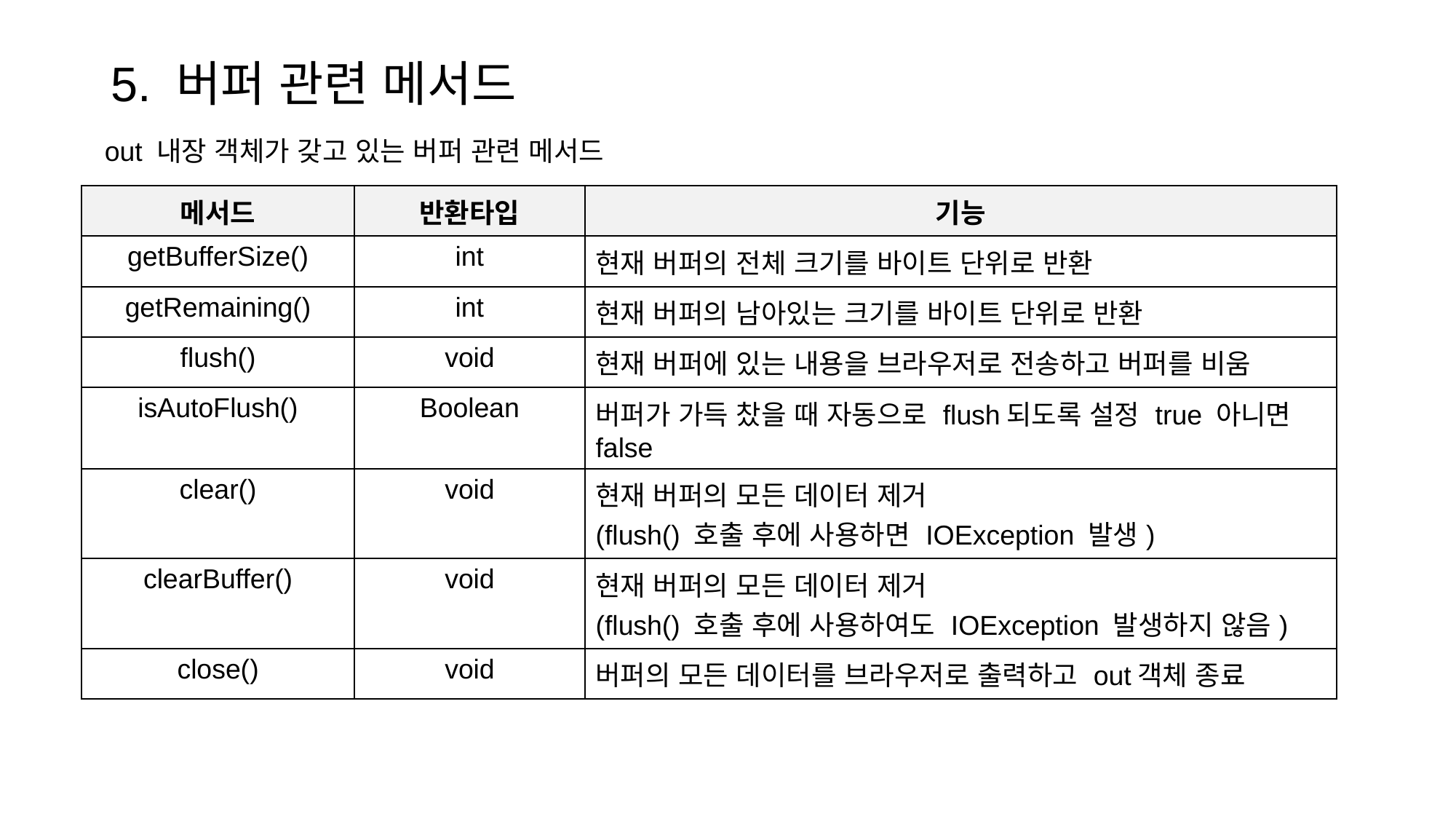

# 5. 버퍼 관련 메서드
out 내장 객체가 갖고 있는 버퍼 관련 메서드
| 메서드 | 반환타입 | 기능 |
| --- | --- | --- |
| getBufferSize() | int | 현재 버퍼의 전체 크기를 바이트 단위로 반환 |
| getRemaining() | int | 현재 버퍼의 남아있는 크기를 바이트 단위로 반환 |
| flush() | void | 현재 버퍼에 있는 내용을 브라우저로 전송하고 버퍼를 비움 |
| isAutoFlush() | Boolean | 버퍼가 가득 찼을 때 자동으로 flush되도록 설정 true 아니면 false |
| clear() | void | 현재 버퍼의 모든 데이터 제거 (flush() 호출 후에 사용하면 IOException 발생) |
| clearBuffer() | void | 현재 버퍼의 모든 데이터 제거 (flush() 호출 후에 사용하여도 IOException 발생하지 않음) |
| close() | void | 버퍼의 모든 데이터를 브라우저로 출력하고 out객체 종료 |